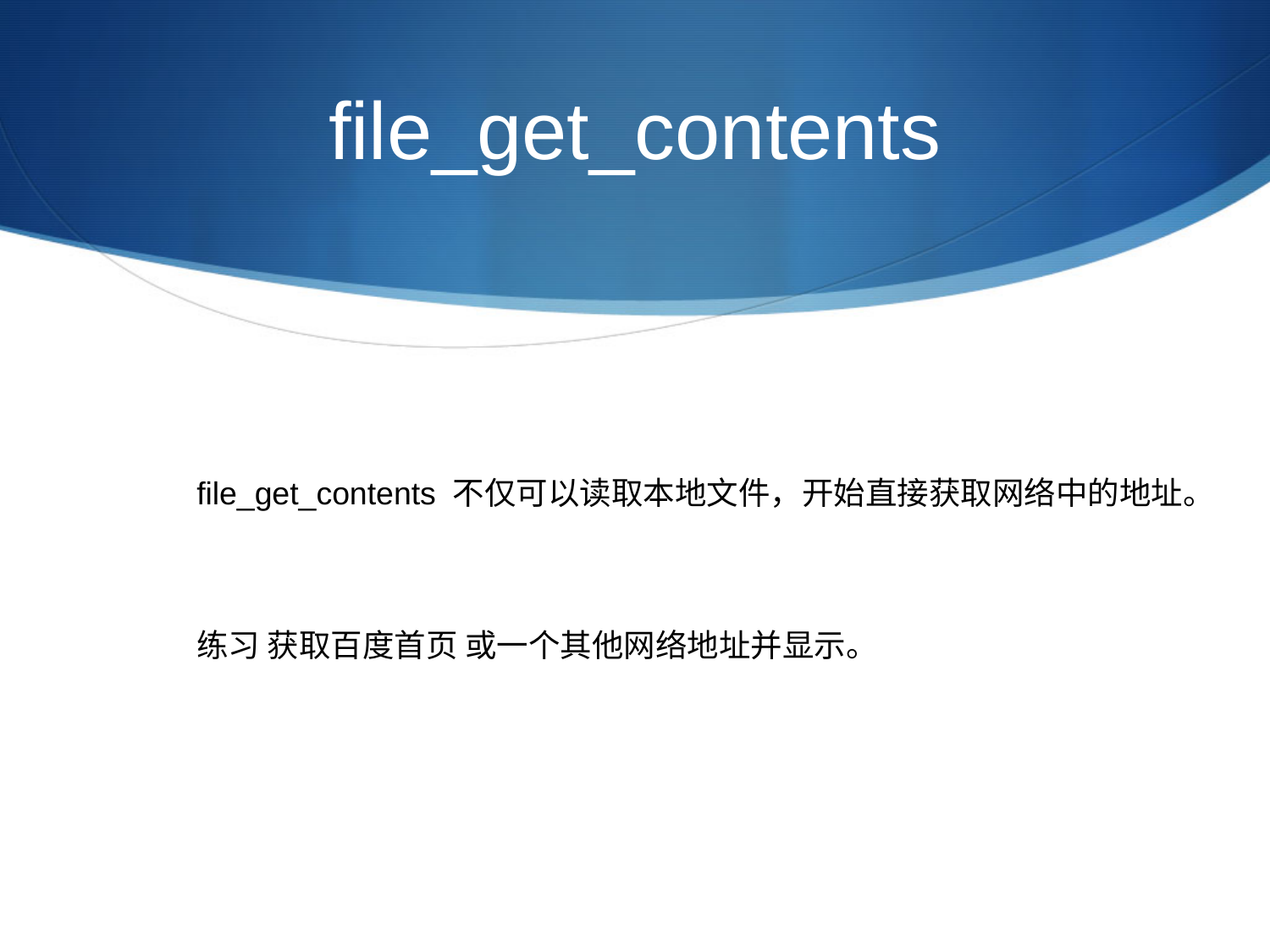

# file_get_contents
file_get_contents 不仅可以读取本地文件，开始直接获取网络中的地址。

练习 获取百度首页 或一个其他网络地址并显示。